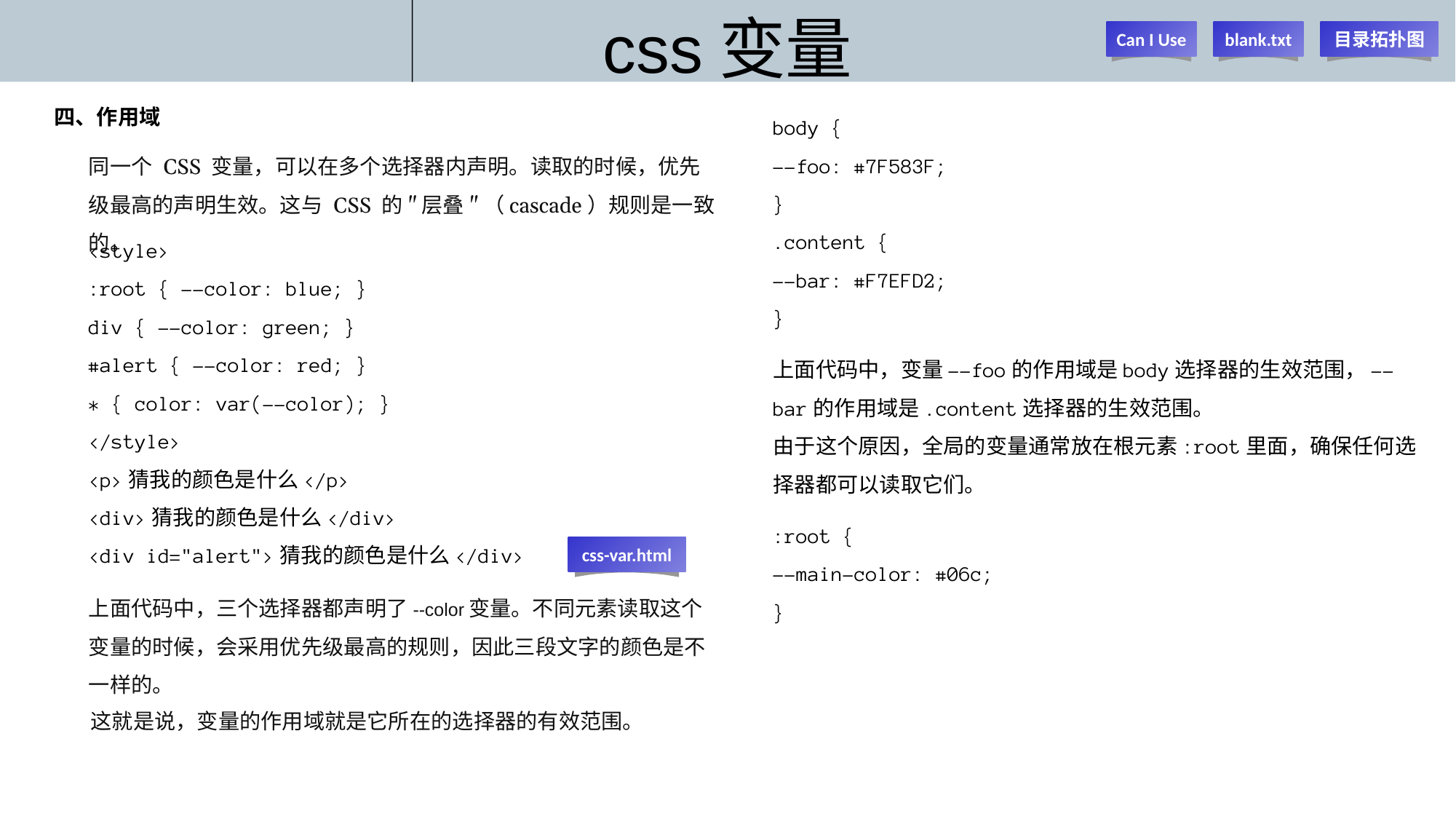

# css变量
Can I Use

blank.txt

目录拓扑图

body {
--foo: #7F583F;
}
.content {
--bar: #F7EFD2;
}
四、作用域
同一个 CSS 变量，可以在多个选择器内声明。读取的时候，优先级最高的声明生效。这与 CSS 的"层叠"（cascade）规则是一致的。
<style>
:root { --color: blue; }
div { --color: green; }
#alert { --color: red; }
* { color: var(--color); }
</style>
<p>猜我的颜色是什么</p>
<div>猜我的颜色是什么</div>
<div id="alert">猜我的颜色是什么</div>
上面代码中，变量--foo的作用域是body选择器的生效范围，--bar的作用域是.content选择器的生效范围。
由于这个原因，全局的变量通常放在根元素:root里面，确保任何选择器都可以读取它们。
:root {
--main-color: #06c;
}
css-var.html

上面代码中，三个选择器都声明了--color变量。不同元素读取这个变量的时候，会采用优先级最高的规则，因此三段文字的颜色是不一样的。
这就是说，变量的作用域就是它所在的选择器的有效范围。